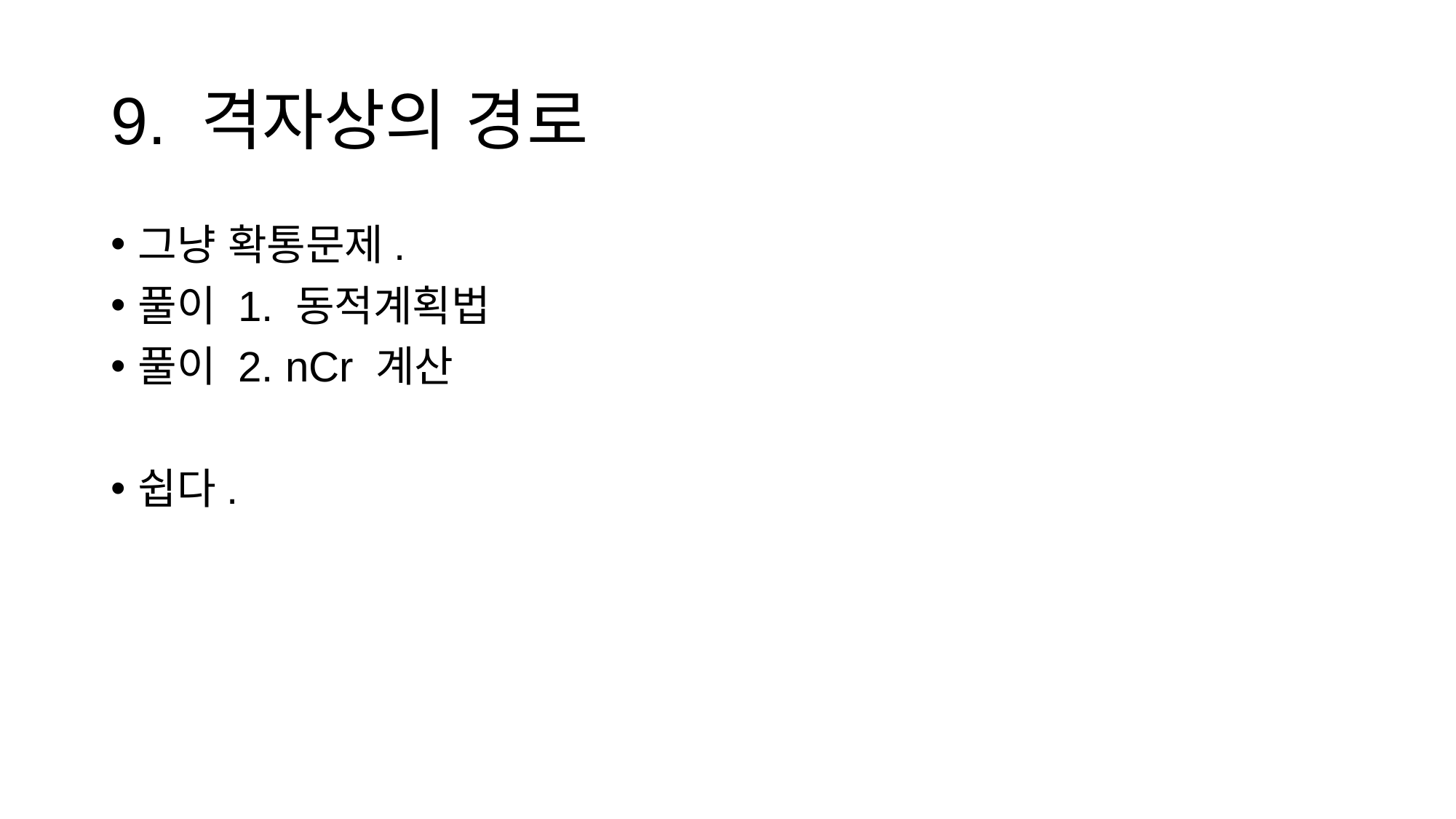

# 9. 격자상의 경로
그냥 확통문제.
풀이 1. 동적계획법
풀이 2. nCr 계산

쉽다.